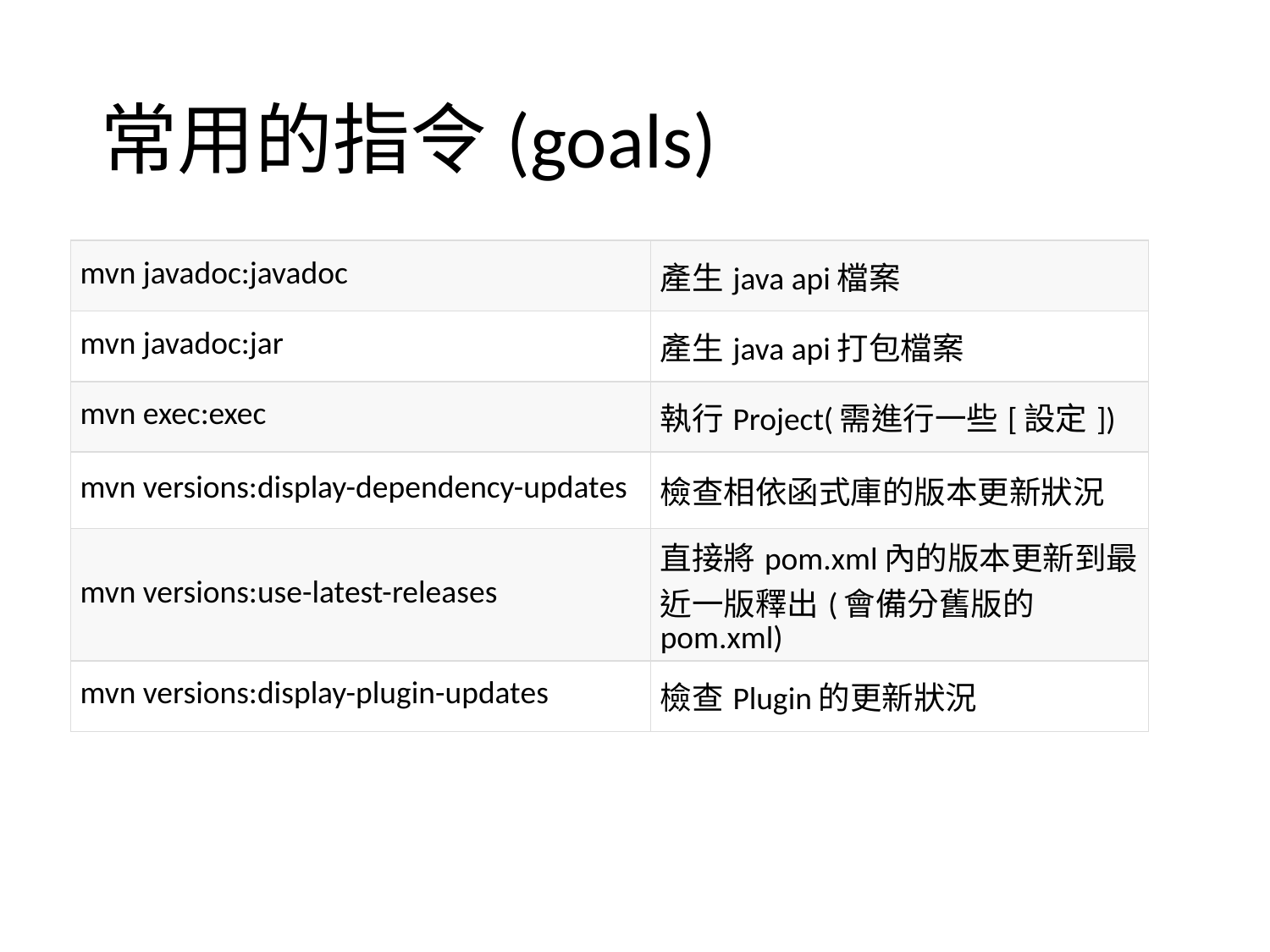

# 常用的指令(goals)
| mvn javadoc:javadoc | 產生java api檔案 |
| --- | --- |
| mvn javadoc:jar | 產生java api打包檔案 |
| mvn exec:exec | 執行Project(需進行一些[設定]) |
| mvn versions:display-dependency-updates | 檢查相依函式庫的版本更新狀況 |
| mvn versions:use-latest-releases | 直接將pom.xml內的版本更新到最近一版釋出(會備分舊版的pom.xml) |
| mvn versions:display-plugin-updates | 檢查Plugin的更新狀況 |